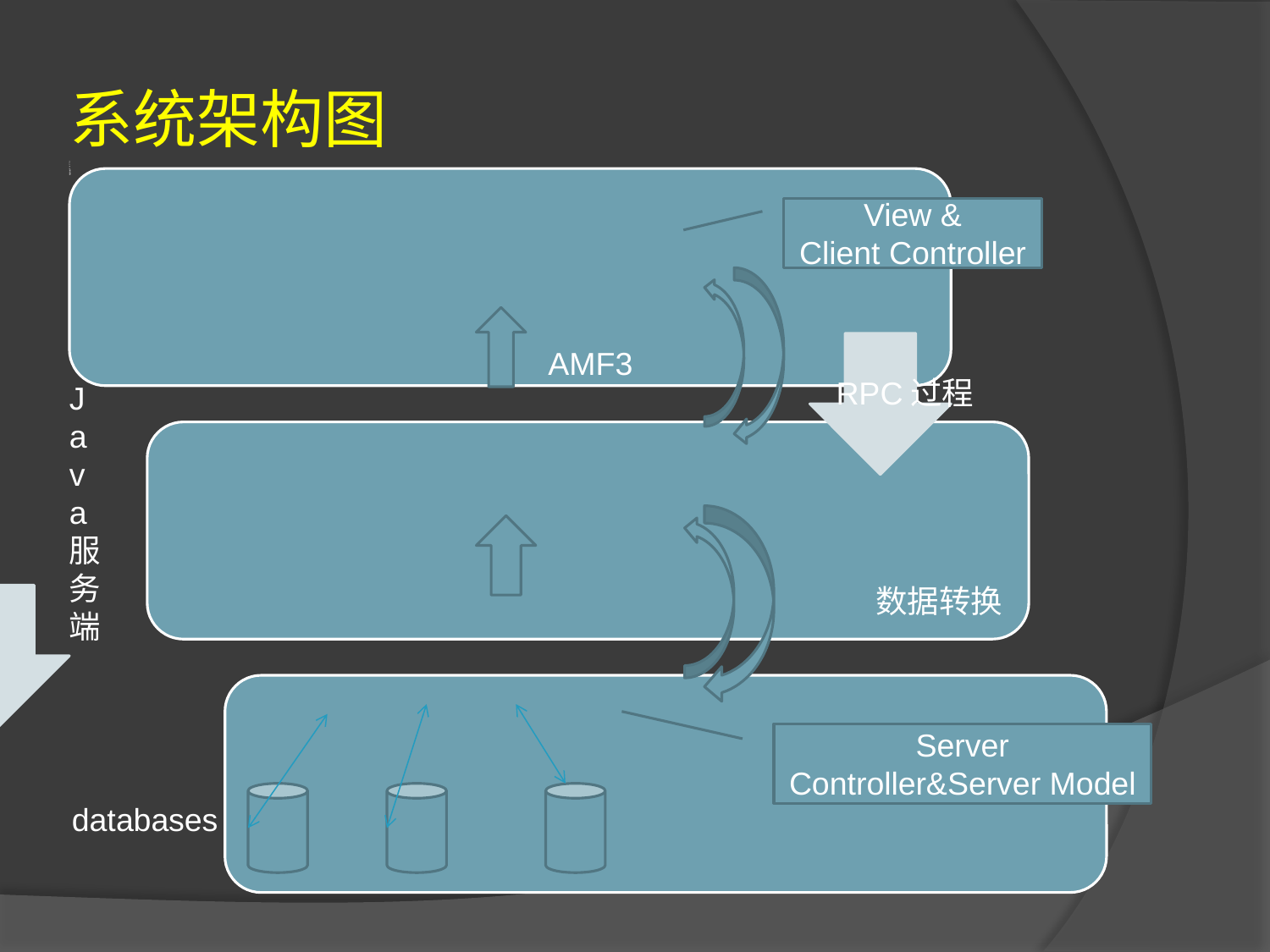

# 系统架构图
Java服务端
View &
Client Controller

AMF3
RPC过程

数据转换
Server Controller&Server Model

databases